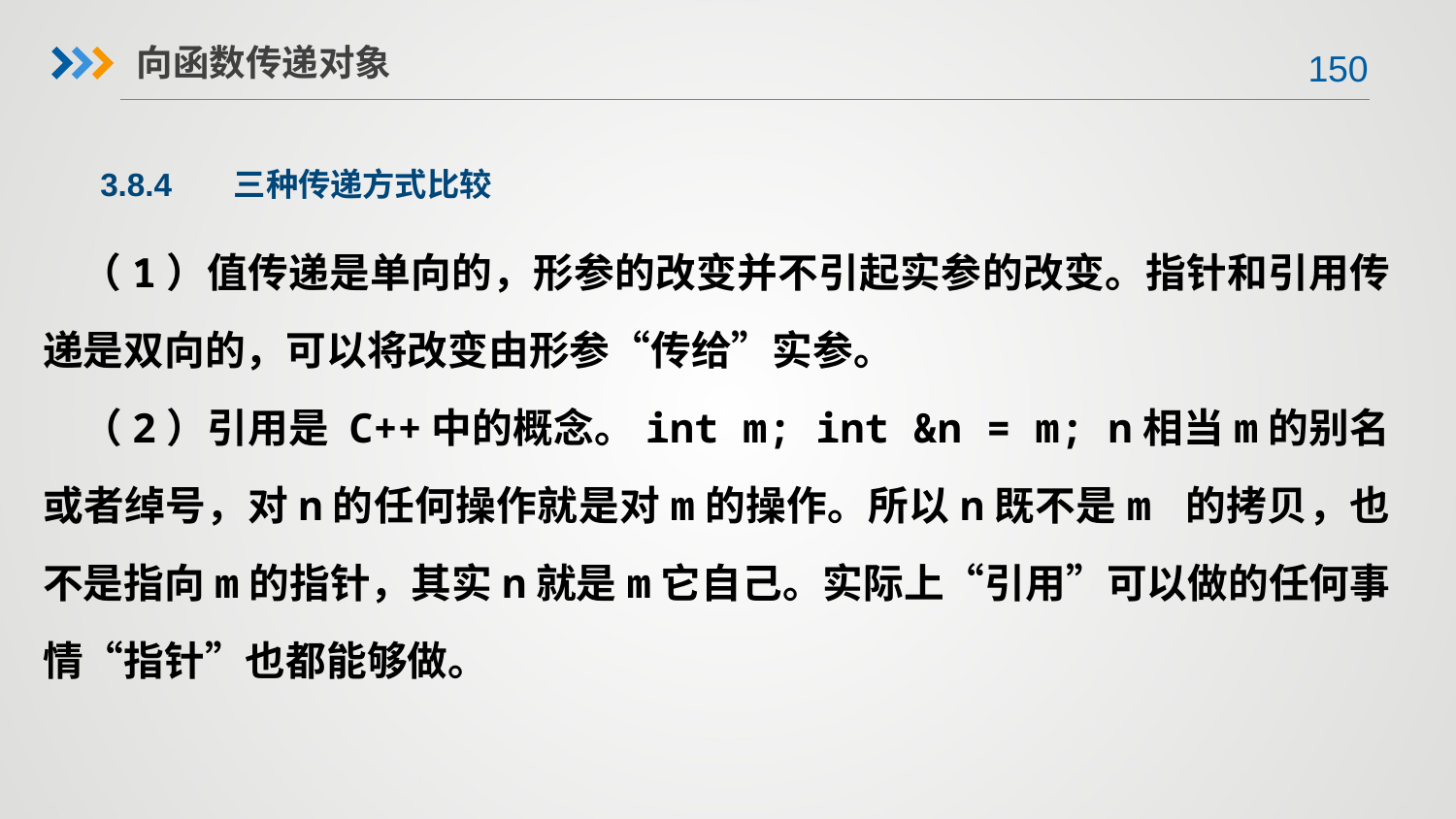

向函数传递对象
3.8.4      三种传递方式比较
   （1）值传递是单向的，形参的改变并不引起实参的改变。指针和引用传递是双向的，可以将改变由形参“传给”实参。
   （2）引用是 C++中的概念。int m; int &n = m; n相当m的别名或者绰号，对n的任何操作就是对m的操作。所以n既不是m 的拷贝，也不是指向m的指针，其实n就是m它自己。实际上“引用”可以做的任何事情“指针”也都能够做。